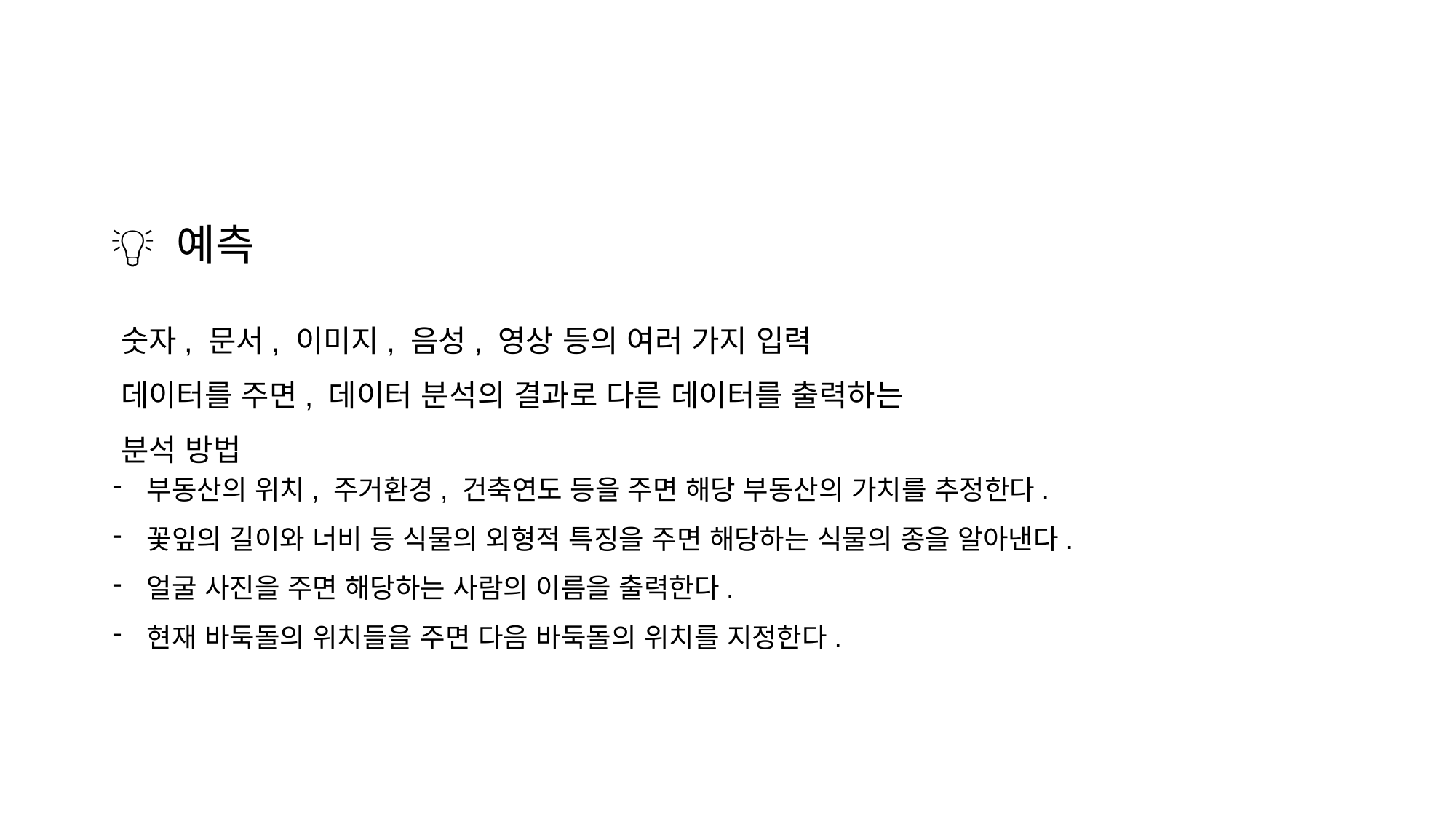

💡 예측
숫자, 문서, 이미지, 음성, 영상 등의 여러 가지 입력 데이터를 주면, 데이터 분석의 결과로 다른 데이터를 출력하는 분석 방법
부동산의 위치, 주거환경, 건축연도 등을 주면 해당 부동산의 가치를 추정한다.
꽃잎의 길이와 너비 등 식물의 외형적 특징을 주면 해당하는 식물의 종을 알아낸다.
얼굴 사진을 주면 해당하는 사람의 이름을 출력한다.
현재 바둑돌의 위치들을 주면 다음 바둑돌의 위치를 지정한다.